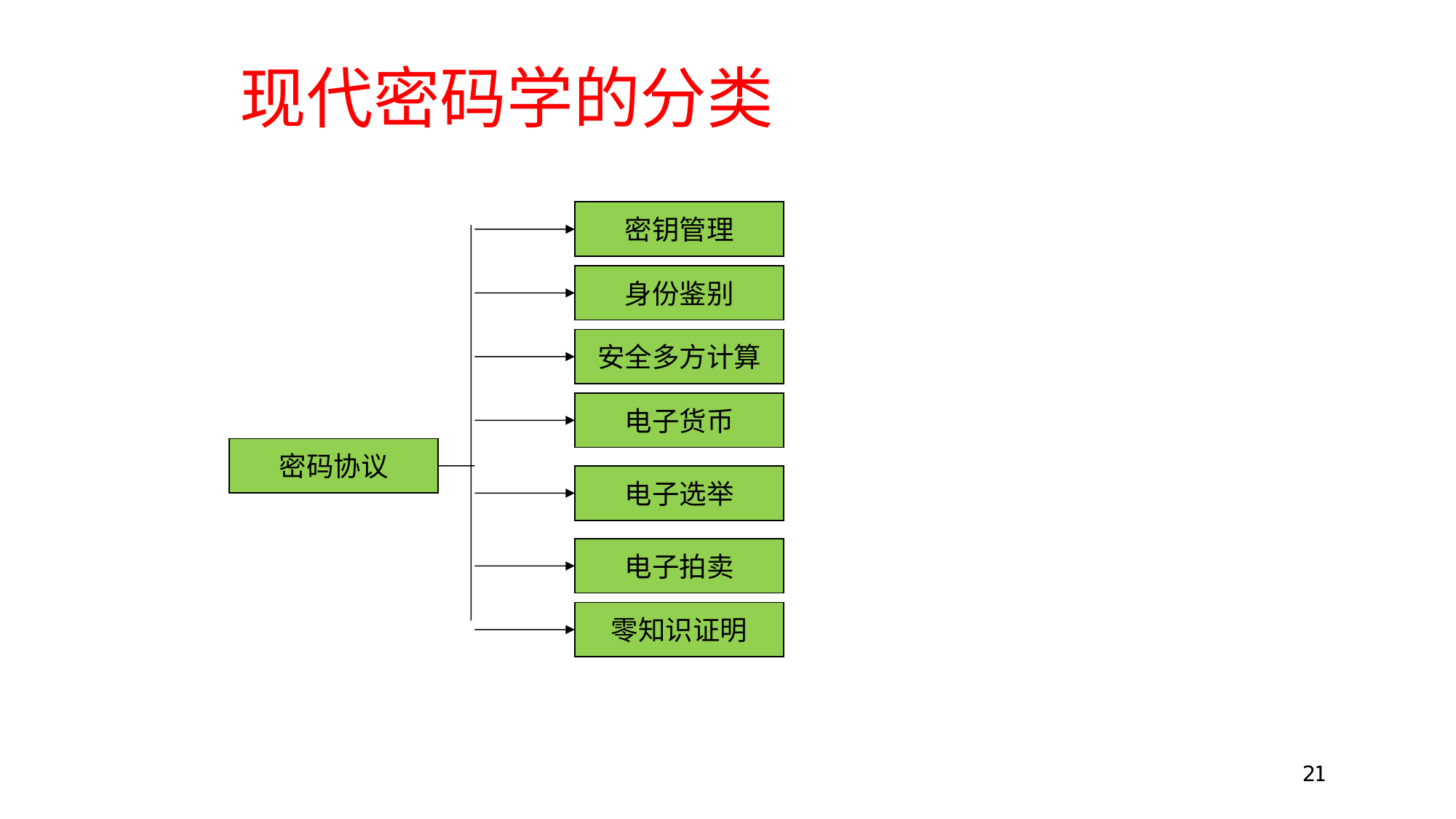

# 现代密码学的分类
密钥管理

身份鉴别

安全多方计算

电子货币

密码协议

电子选举

电子拍卖

零知识证明

21